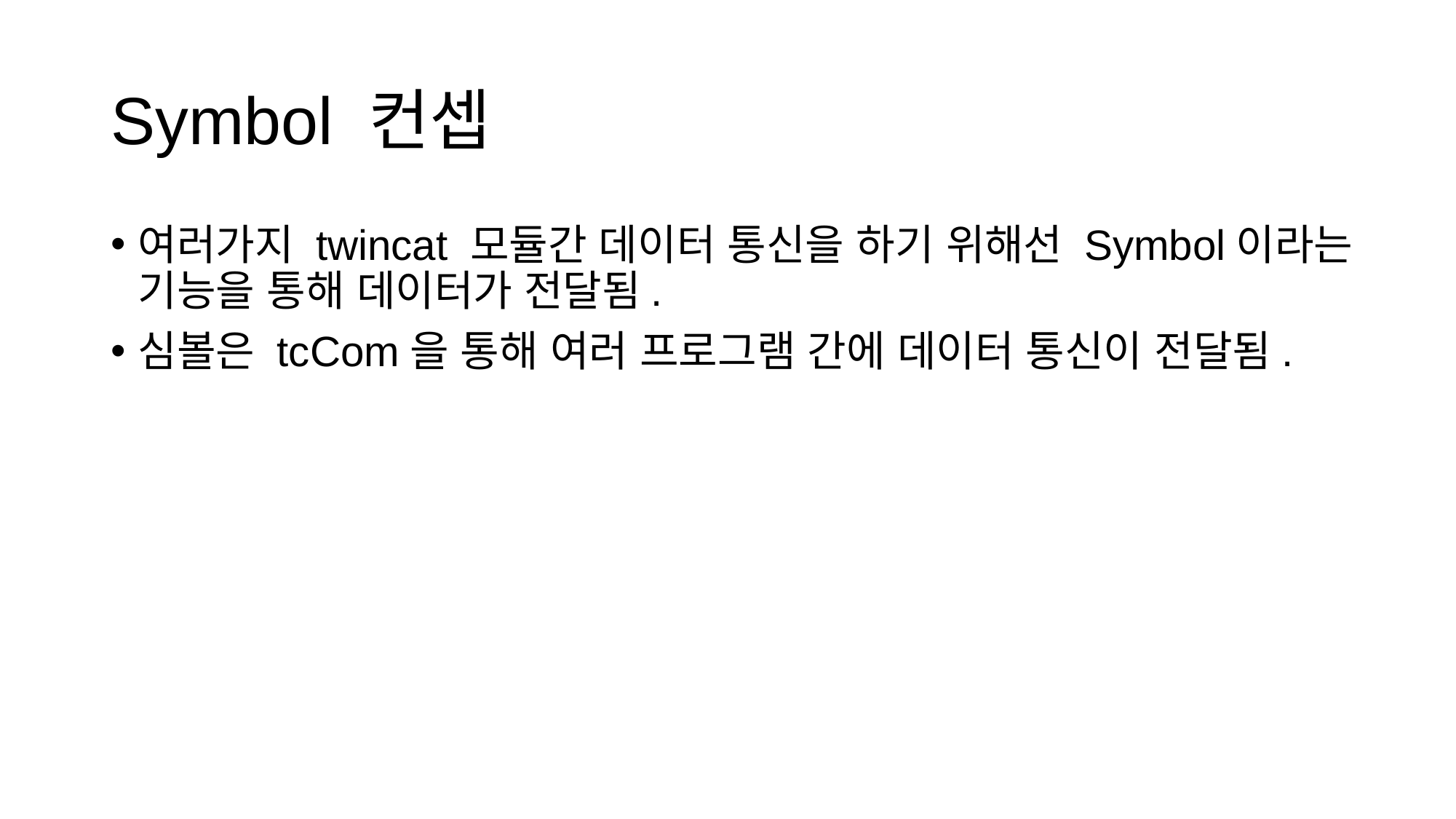

# Symbol 컨셉
여러가지 twincat 모듈간 데이터 통신을 하기 위해선 Symbol이라는 기능을 통해 데이터가 전달됨.
심볼은 tcCom을 통해 여러 프로그램 간에 데이터 통신이 전달됨.